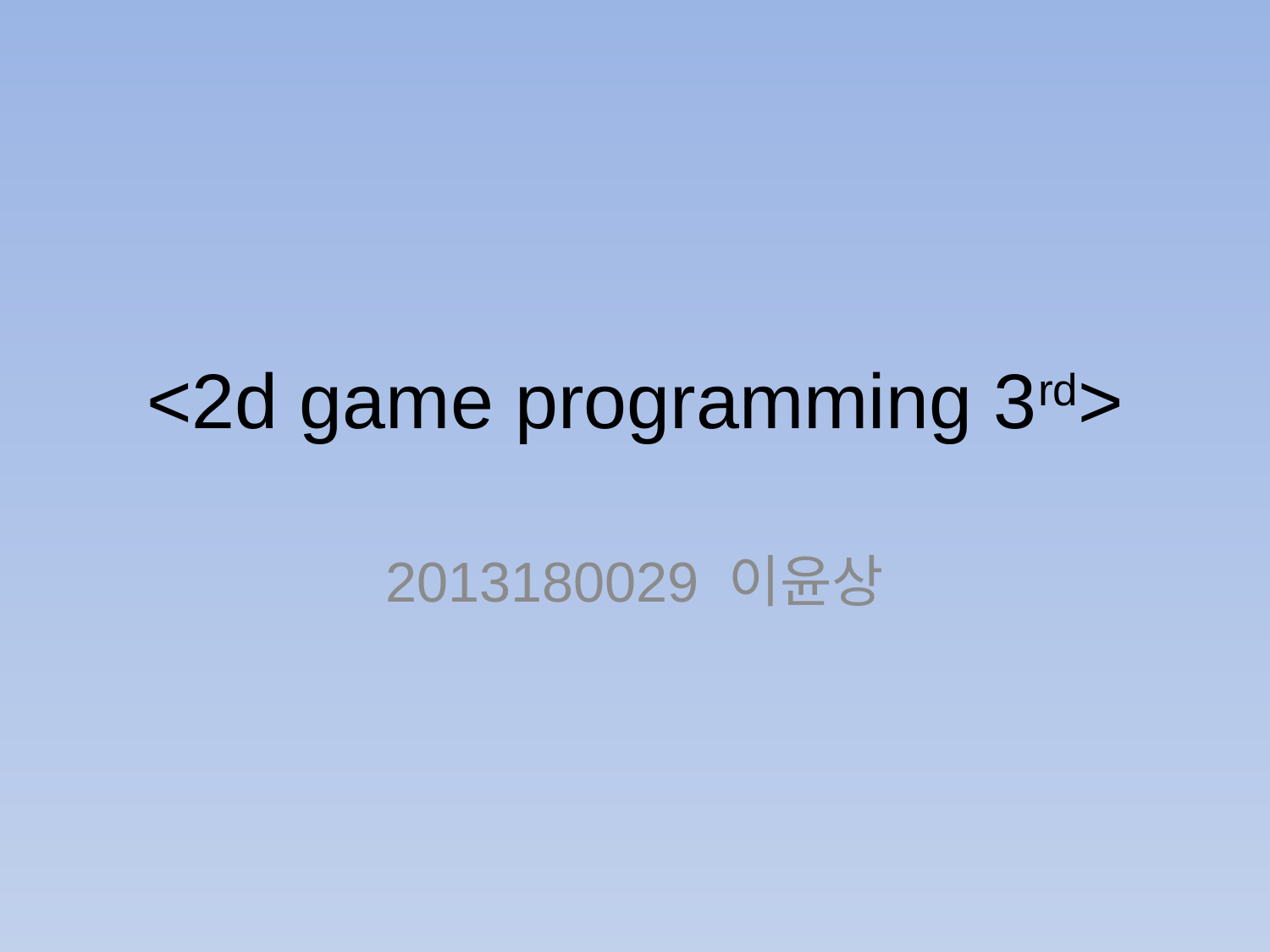

# <2d game programming 3rd>
2013180029 이윤상